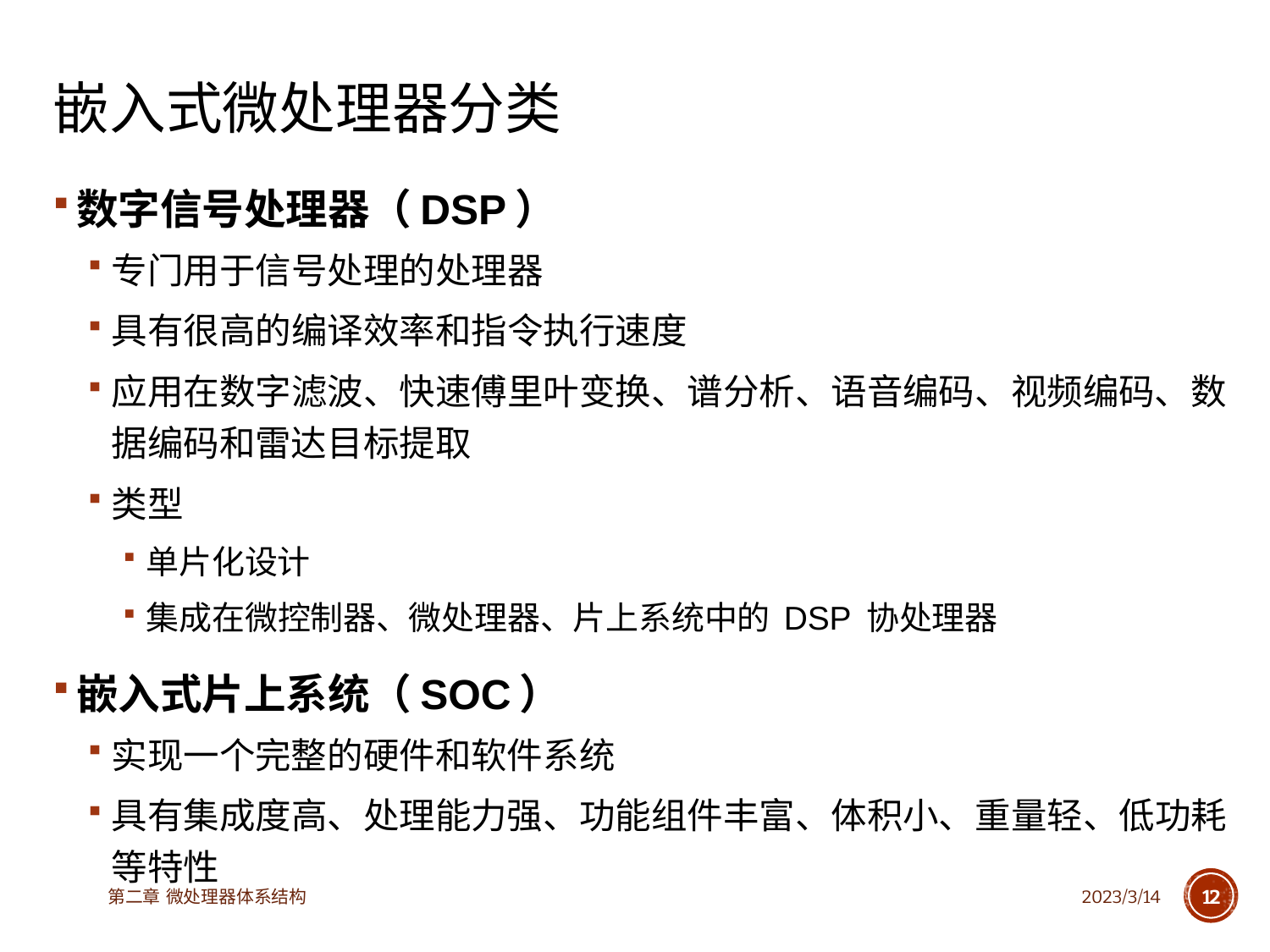

# 嵌入式微处理器分类
数字信号处理器（DSP）
专门用于信号处理的处理器
具有很高的编译效率和指令执行速度
应用在数字滤波、快速傅里叶变换、谱分析、语音编码、视频编码、数据编码和雷达目标提取
类型
单片化设计
集成在微控制器、微处理器、片上系统中的 DSP 协处理器
嵌入式片上系统（SOC）
实现一个完整的硬件和软件系统
具有集成度高、处理能力强、功能组件丰富、体积小、重量轻、低功耗等特性
第二章 微处理器体系结构
2023/3/14
12